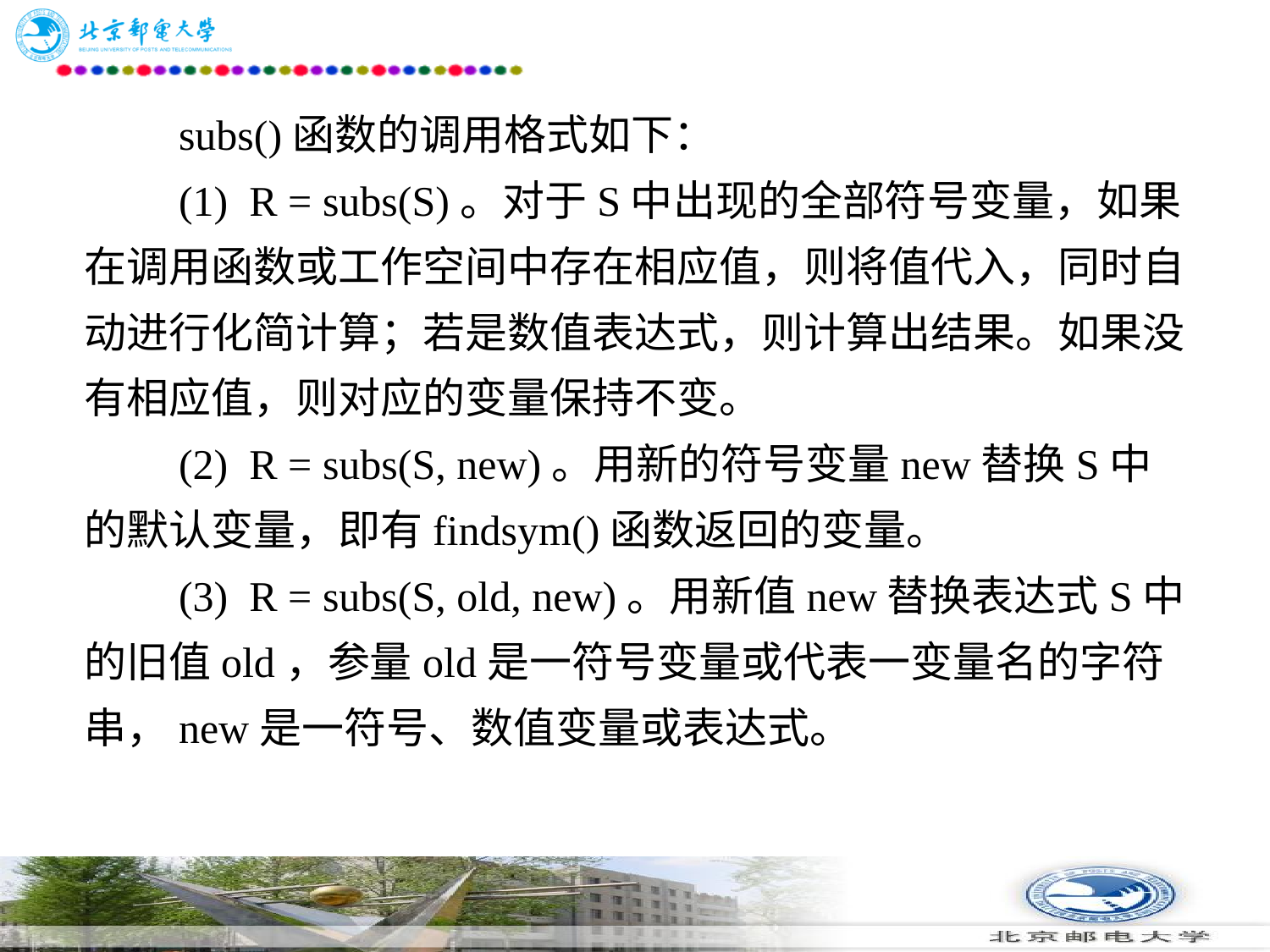

# subs()函数的调用格式如下： 　　(1)  R = subs(S)。对于S中出现的全部符号变量，如果在调用函数或工作空间中存在相应值，则将值代入，同时自动进行化简计算；若是数值表达式，则计算出结果。如果没有相应值，则对应的变量保持不变。 　　(2)  R = subs(S, new)。用新的符号变量new替换S中的默认变量，即有findsym()函数返回的变量。 　　(3)  R = subs(S, old, new)。用新值new替换表达式S中的旧值old，参量old是一符号变量或代表一变量名的字符串，new是一符号、数值变量或表达式。